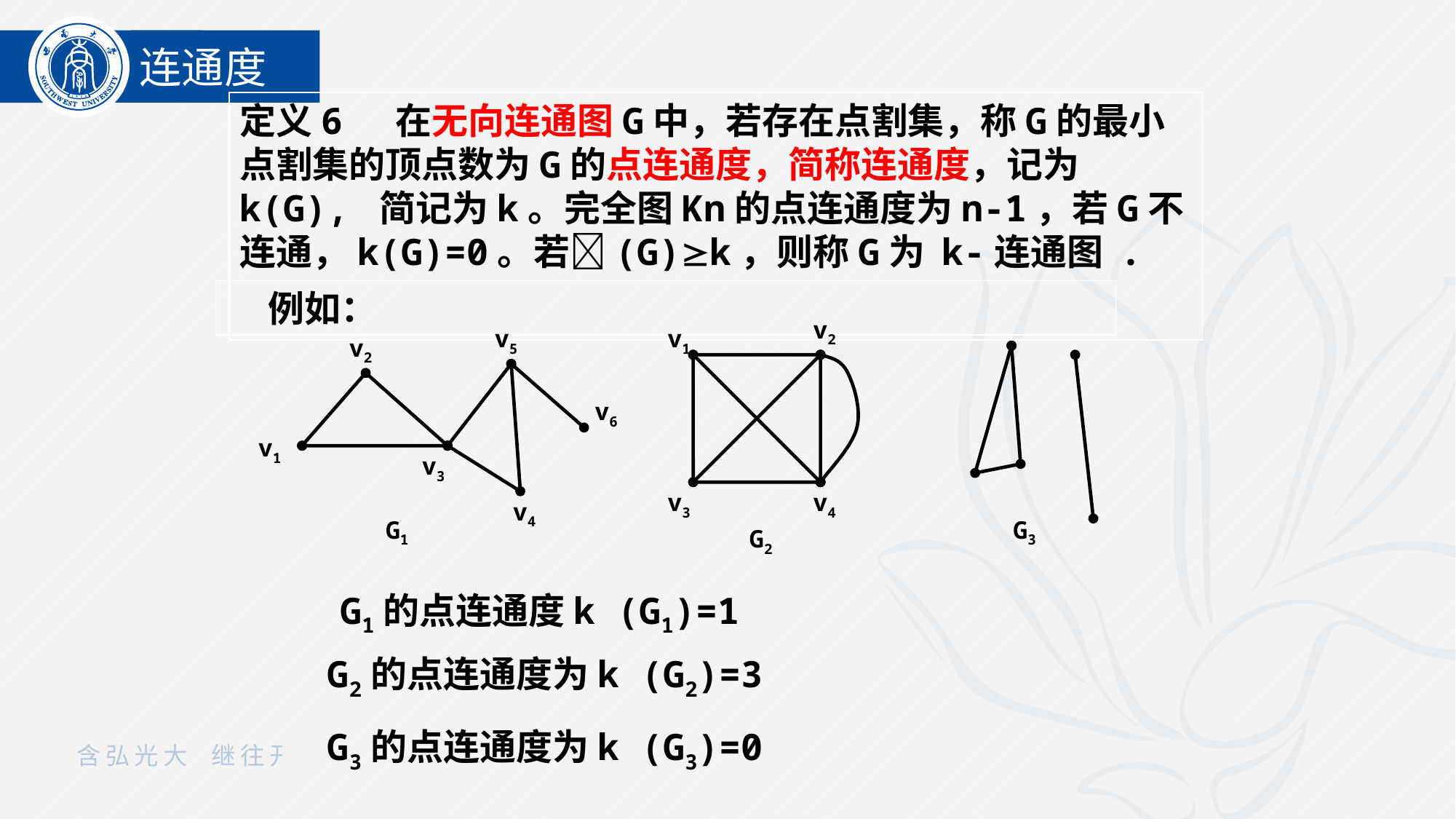

连通度
定义6  在无向连通图G中，若存在点割集，称G的最小点割集的顶点数为G的点连通度，简称连通度，记为k(G), 简记为k。完全图Kn的点连通度为n-1，若G不连通，k(G)=0。若κ(G)≥k，则称G为 k-连通图 .

    例如：
v2
v1

v3

v4
G2
v5
v2

v6
v1

v3

v4
G1

G3
     G1的点连通度k (G1)=1
    G2的点连通度为k (G2)=3
    G3的点连通度为k (G3)=0